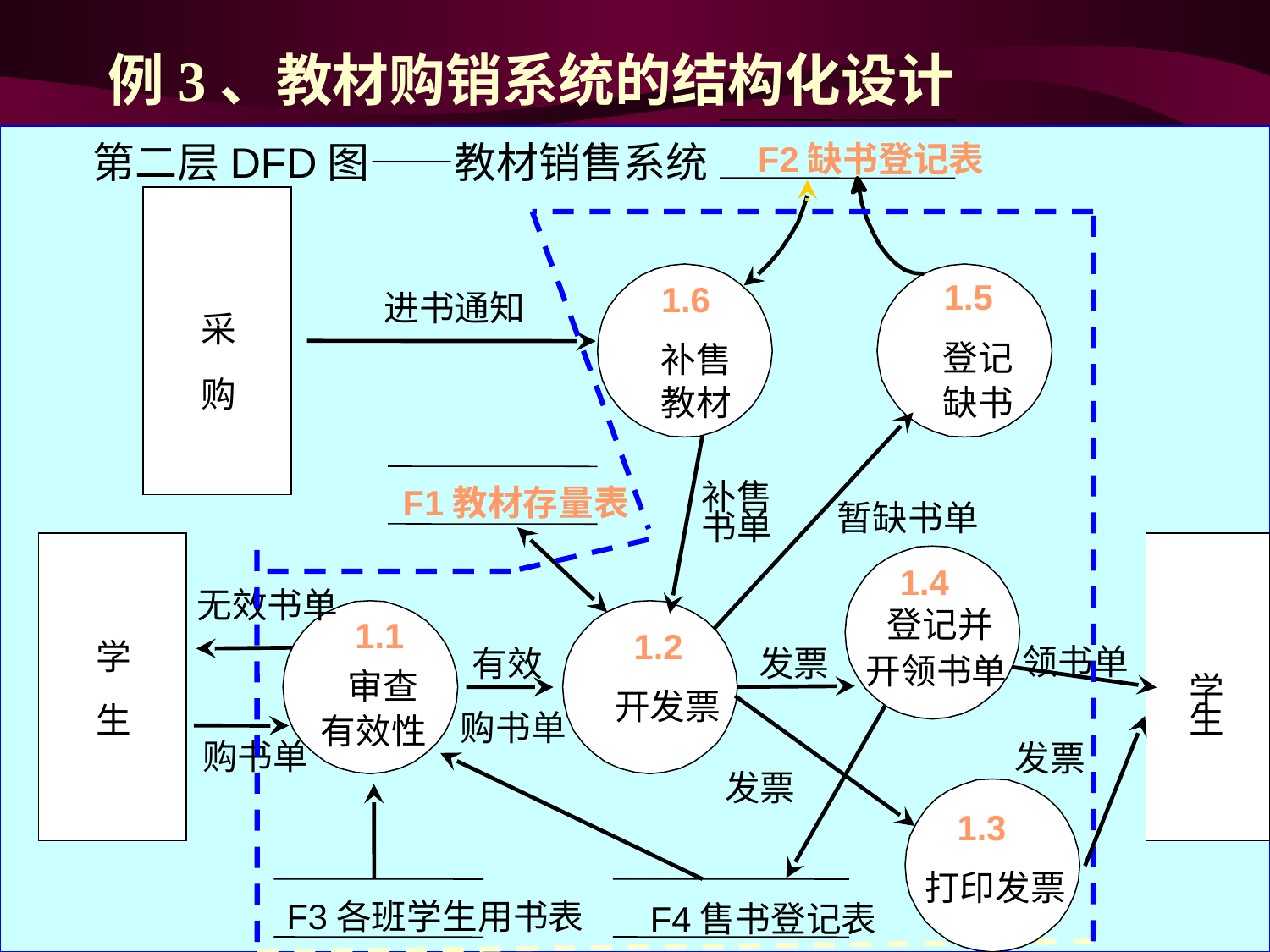

例3、教材购销系统的结构化设计

第二层DFD图——教材销售系统
F2缺书登记表

1.5
1.6
进书通知
采
登记
补售

购
教材
缺书

补售
F1教材存量表
暂缺书单
书单

1.4

无效书单

登记并
1.1
1.2
学
领书单
有效
发票

开领书单
审查

学
开发票

生
生
购书单

有效性

购书单
发票

发票

1.3
打印发票

141

F3各班学生用书表
F4售书登记表